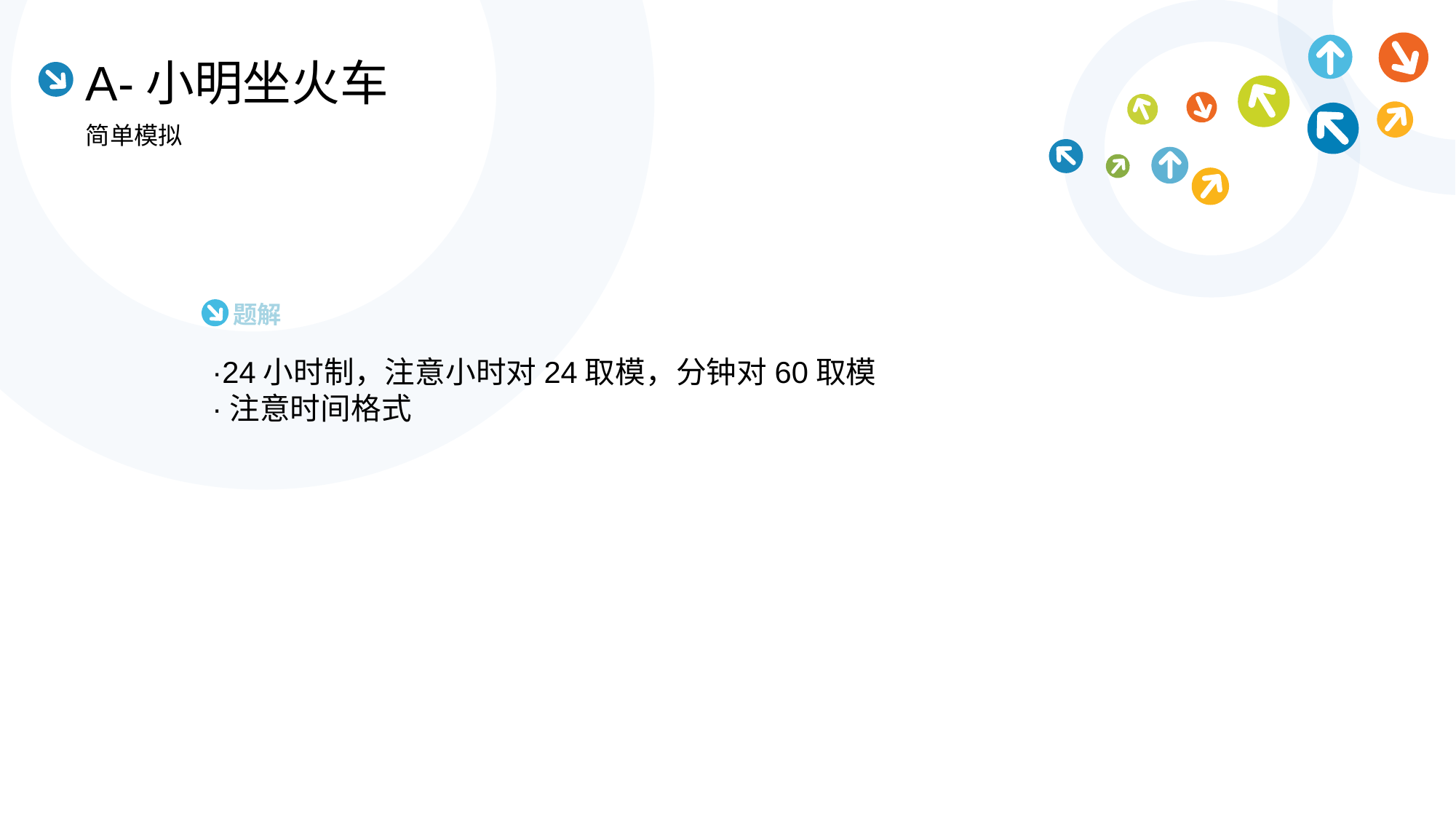

A-小明坐火车

简单模拟

题解

·24小时制，注意小时对24取模，分钟对60取模
·注意时间格式
3